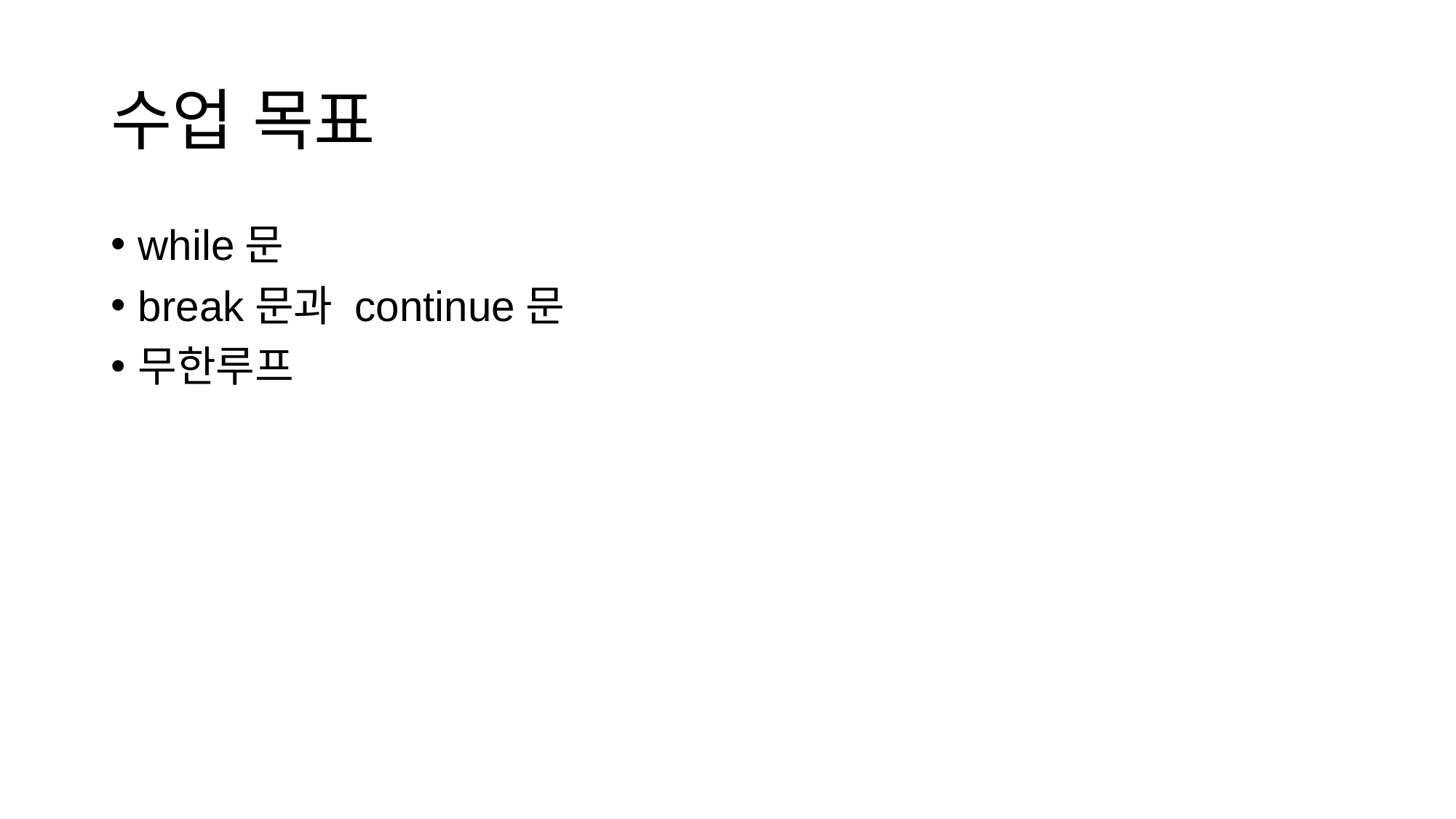

# 수업 목표
while문
break문과 continue문
무한루프